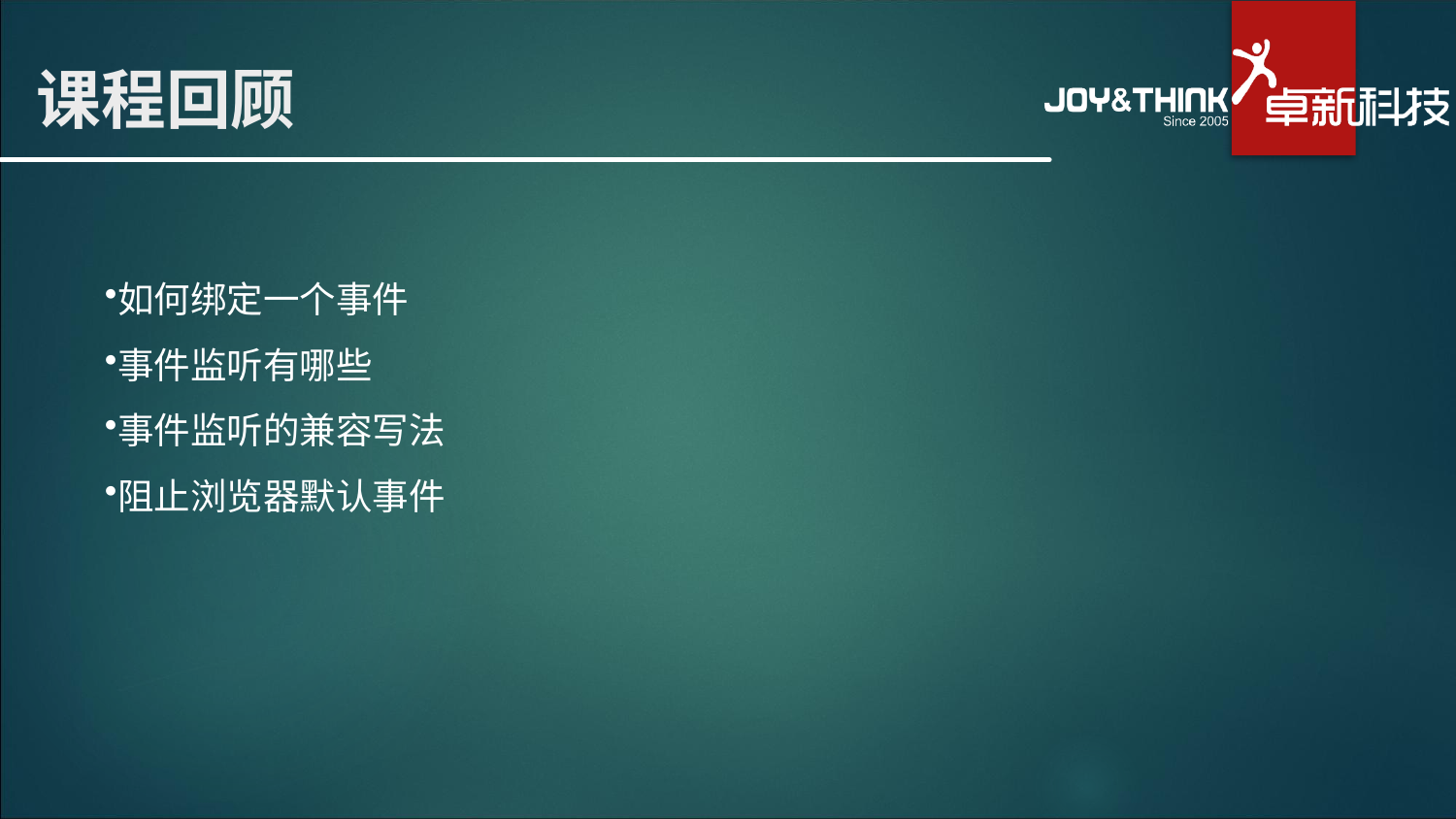

# 课程回顾
如何绑定一个事件
事件监听有哪些
事件监听的兼容写法
阻止浏览器默认事件